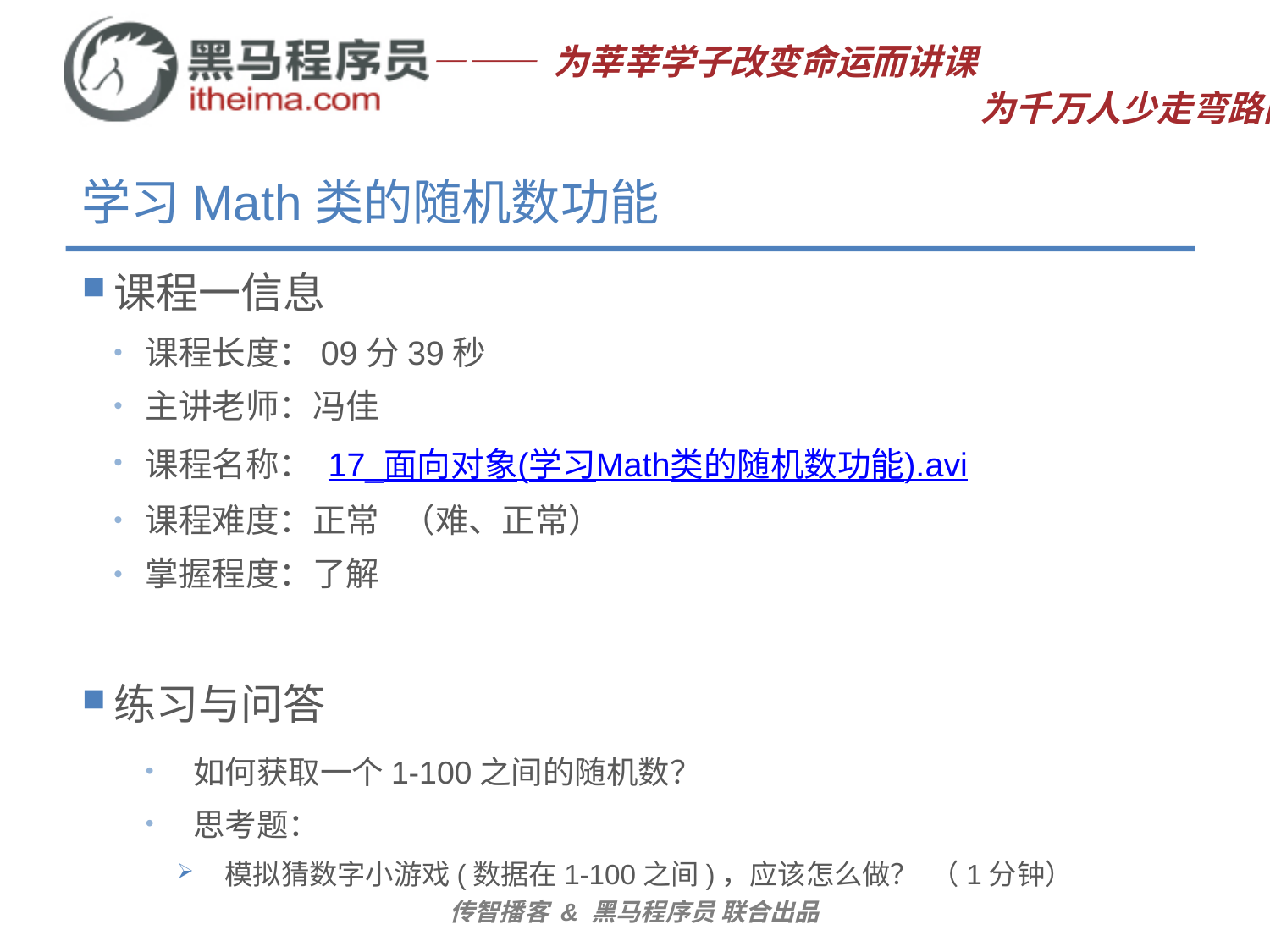

# 学习Math类的随机数功能
课程一信息
课程长度：09分39秒
主讲老师：冯佳
课程名称： 17_面向对象(学习Math类的随机数功能).avi
课程难度：正常   （难、正常）
掌握程度：了解

练习与问答
如何获取一个1-100之间的随机数？
思考题：
模拟猜数字小游戏(数据在1-100之间)，应该怎么做？  （1分钟）